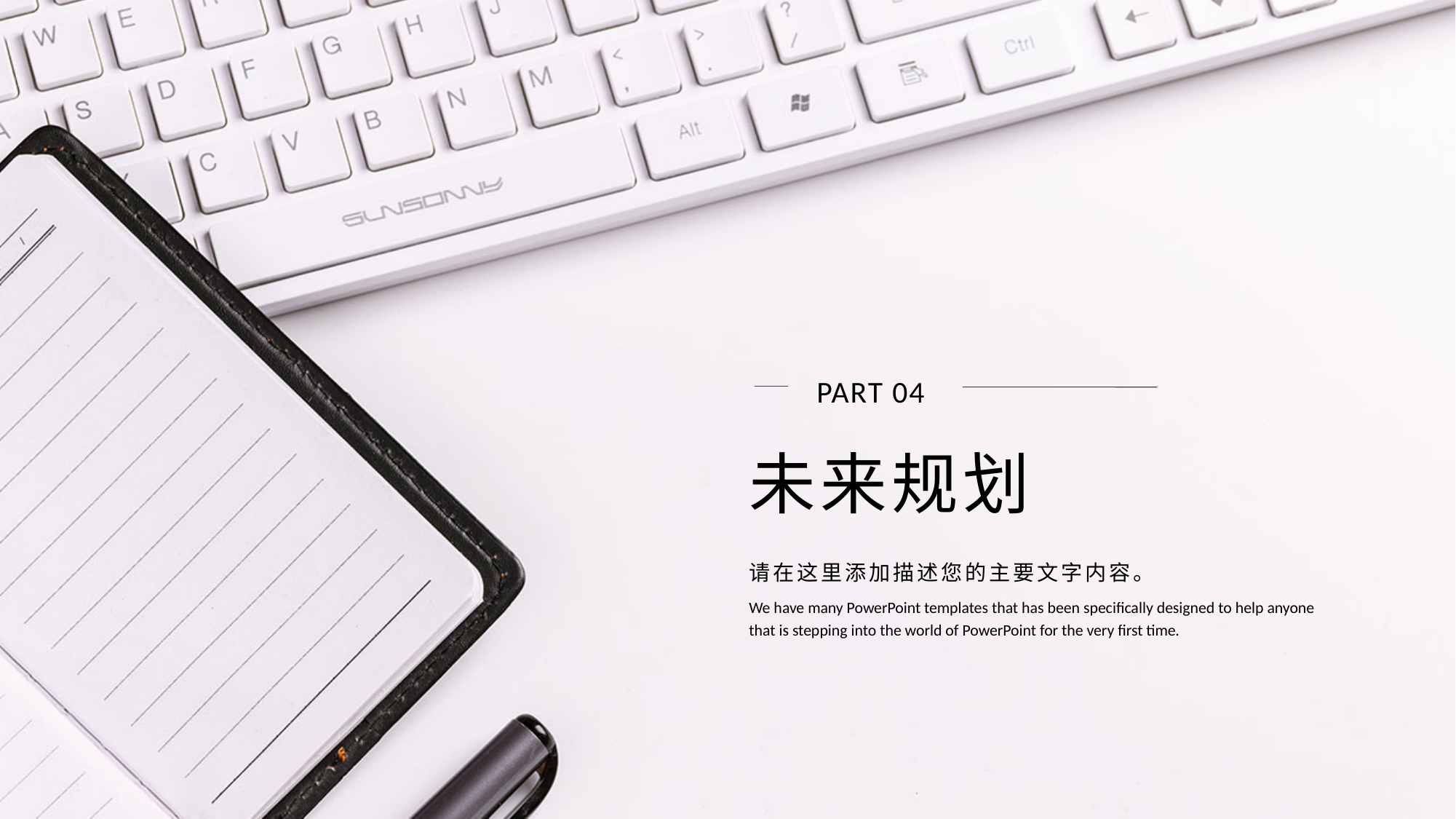

PART 04
未来规划
请在这里添加描述您的主要文字内容。
We have many PowerPoint templates that has been specifically designed to help anyone that is stepping into the world of PowerPoint for the very first time.